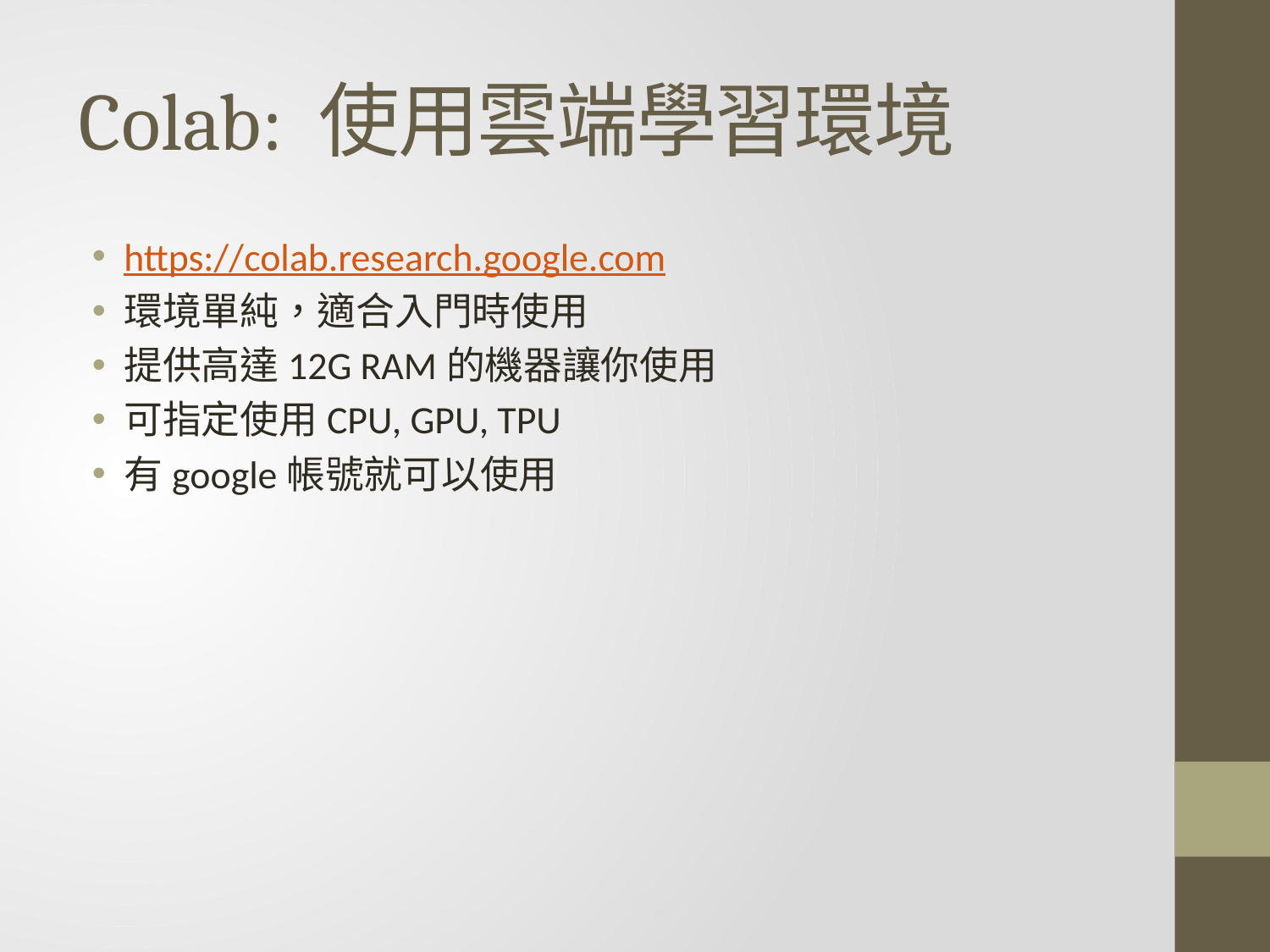

# Colab: 使用雲端學習環境
https://colab.research.google.com
環境單純，適合入門時使用
提供高達12G RAM的機器讓你使用
可指定使用CPU, GPU, TPU
有google帳號就可以使用